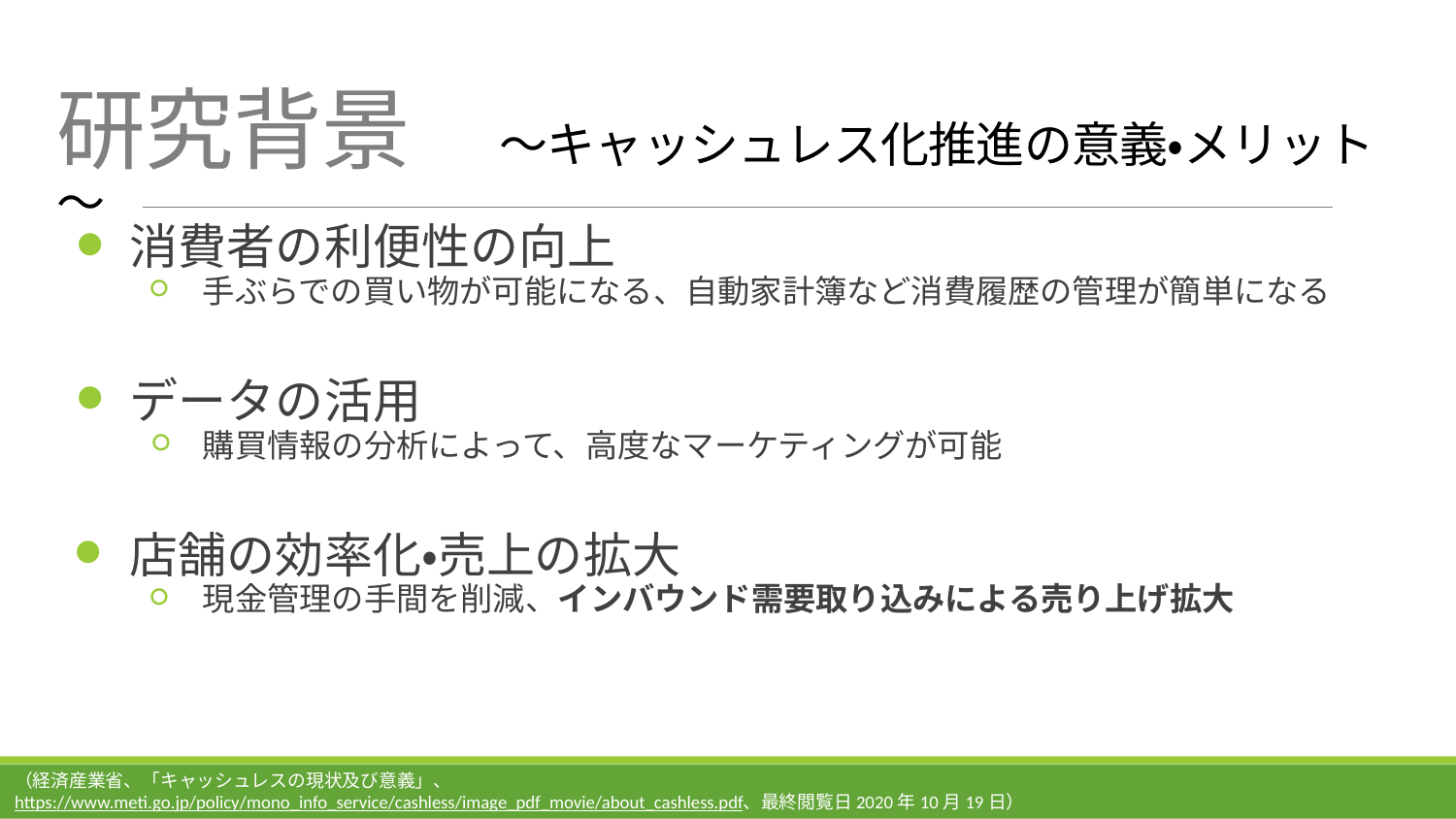

# 研究背景　〜キャッシュレス化推進の意義・メリット〜
消費者の利便性の向上
手ぶらでの買い物が可能になる、自動家計簿など消費履歴の管理が簡単になる

データの活用
購買情報の分析によって、高度なマーケティングが可能

店舗の効率化・売上の拡大
現金管理の手間を削減、インバウンド需要取り込みによる売り上げ拡大

（経済産業省、「キャッシュレスの現状及び意義」、
https://www.meti.go.jp/policy/mono_info_service/cashless/image_pdf_movie/about_cashless.pdf、最終閲覧日2020年10月19日）